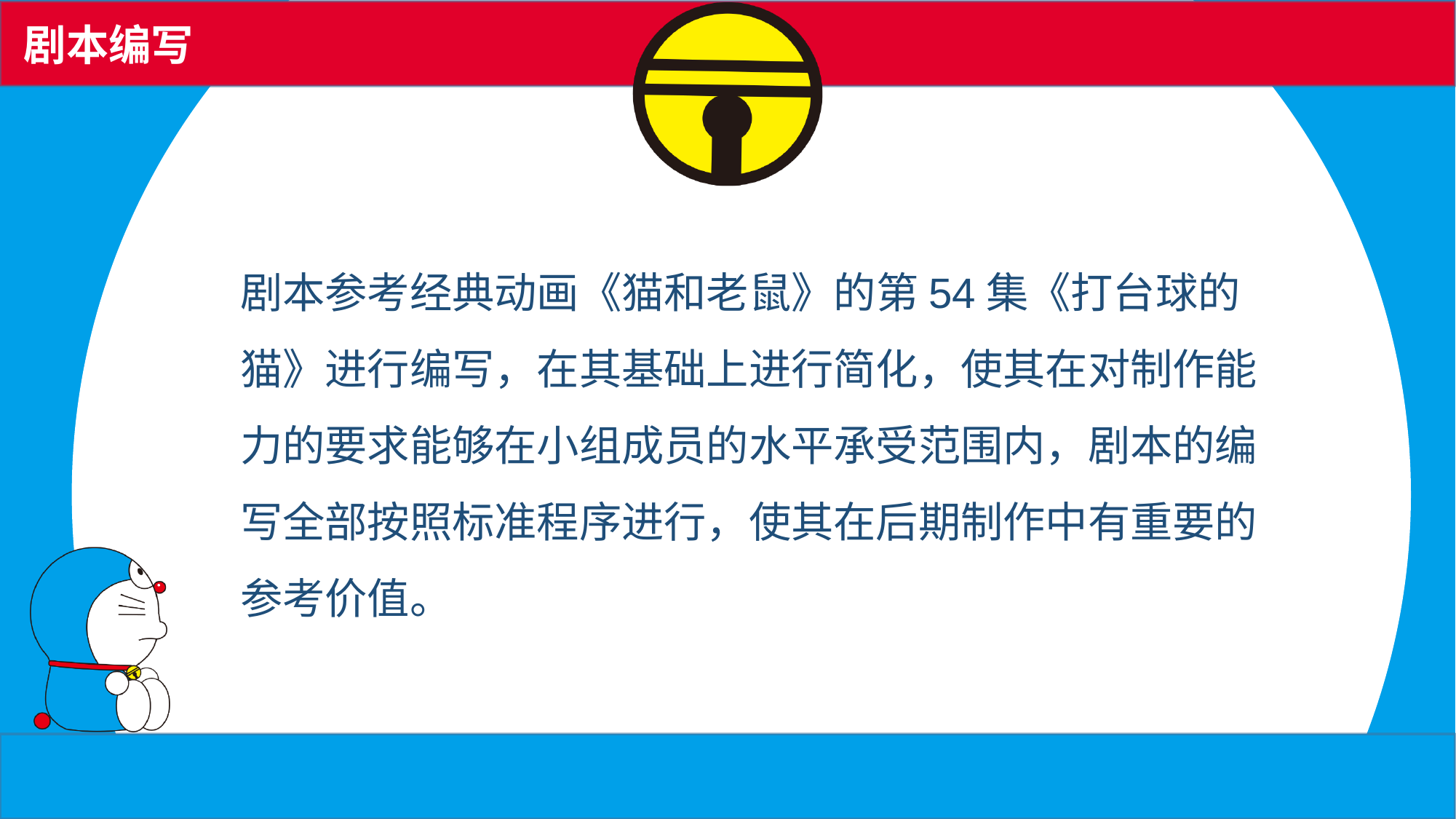

剧本编写
老鼠
铁板烧
大雄
剧本参考经典动画《猫和老鼠》的第54集《打台球的猫》进行编写，在其基础上进行简化，使其在对制作能力的要求能够在小组成员的水平承受范围内，剧本的编写全部按照标准程序进行，使其在后期制作中有重要的参考价值。